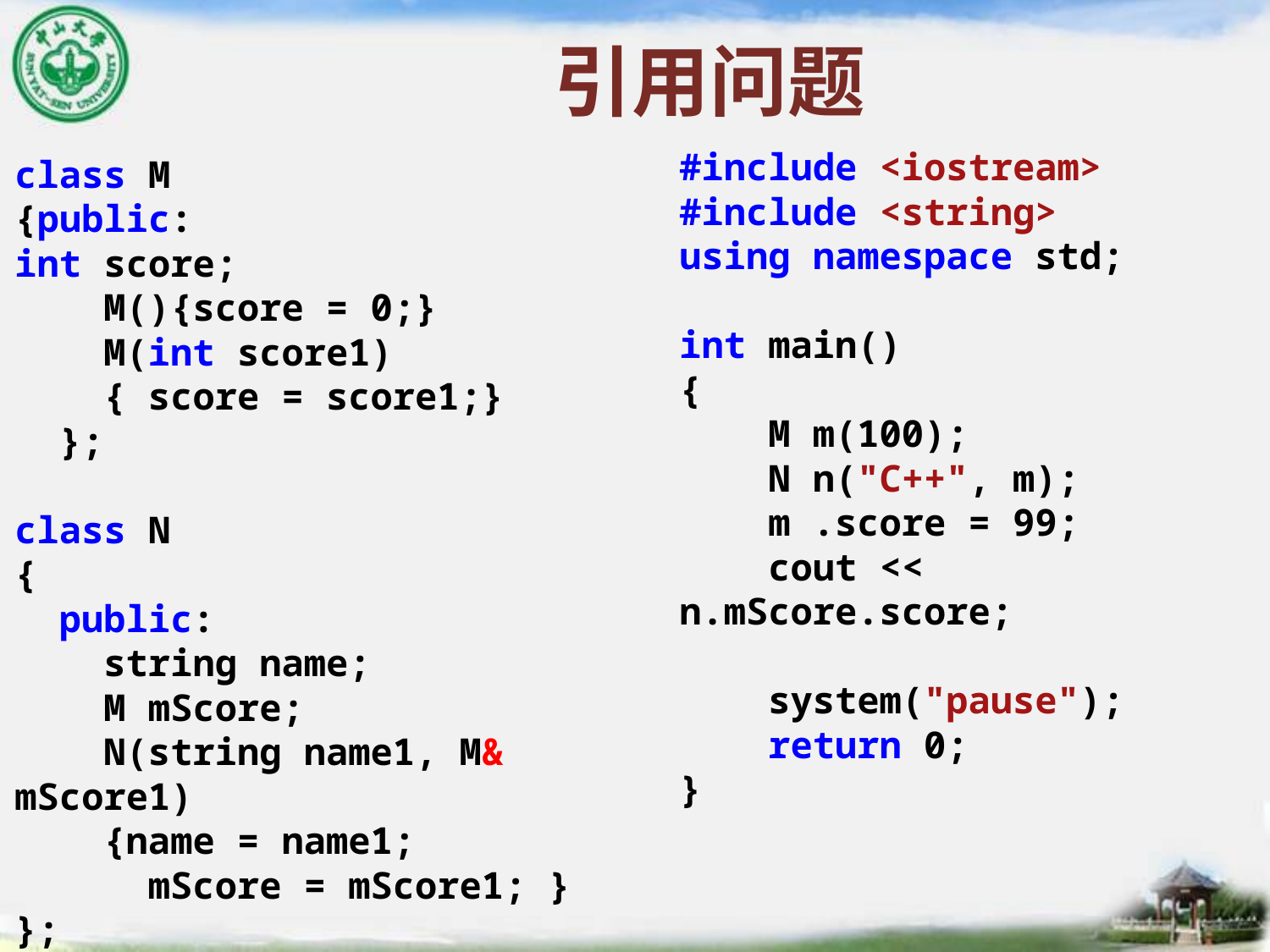

# 引用问题
#include <iostream>
#include <string>
using namespace std;

int main()
{
    M m(100);
    N n("C++", m);
    m .score = 99;
    cout << n.mScore.score;

    system("pause");
    return 0;
}
class M
{public:
int score;
    M(){score = 0;}
    M(int score1)
    { score = score1;}
  };

class N
{
  public:
    string name;
    M mScore;
    N(string name1, M& mScore1)
    {name = name1;
      mScore = mScore1; }
};